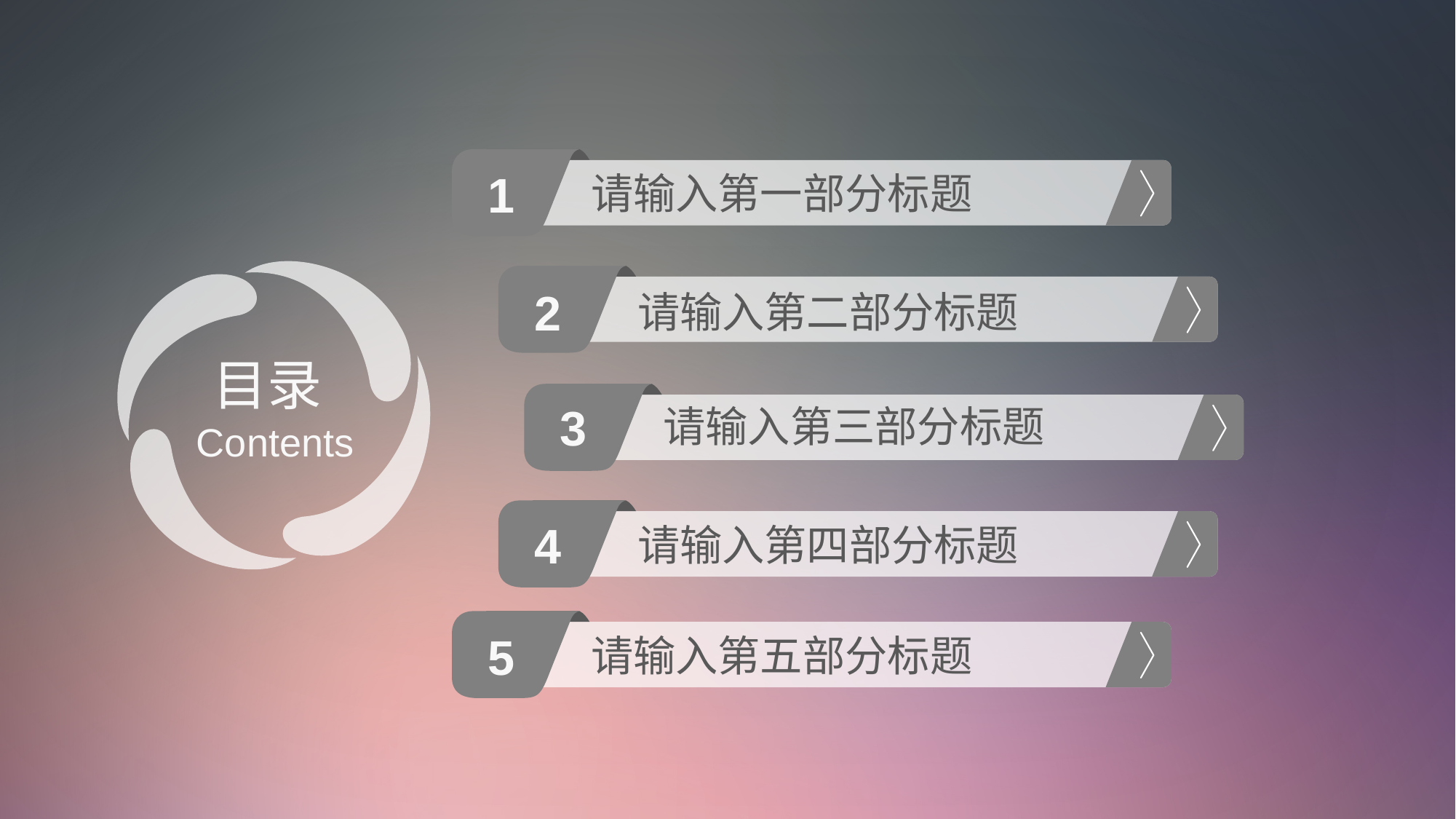

1

请输入第一部分标题

2
请输入第二部分标题
目录

3
请输入第三部分标题

Contents

4

请输入第四部分标题

5

请输入第五部分标题